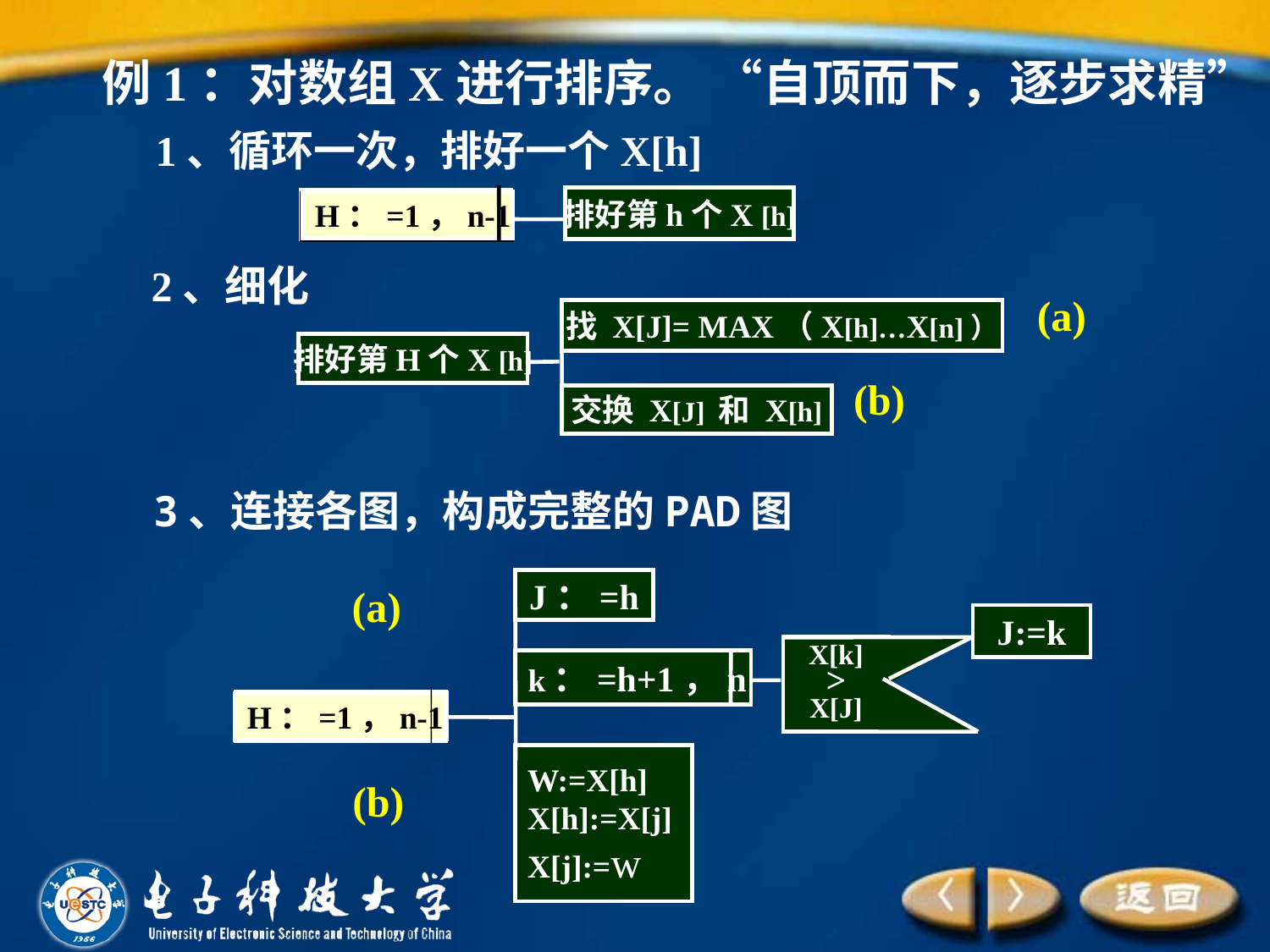

例1：对数组X进行排序。 “自顶而下，逐步求精”
1、循环一次，排好一个X[h]

排好第h个X [h]

H：=1，n-1
H：=1，n-1
H：=1，n-1

2、细化
(a)
找 X[J]= MAX（X[h]…X[n]）

排好第H个X [h]

(b)
交换 X[J] 和 X[h]

3、连接各图，构成完整的PAD图
J：=h
(a)
J:=k

X[k]
>
X[J]

k：=h+1，n

H：=1，n-1
H：=1，n-1

H：=1，n-1

W:=X[h]
X[h]:=X[j]
X[j]:=w
(b)